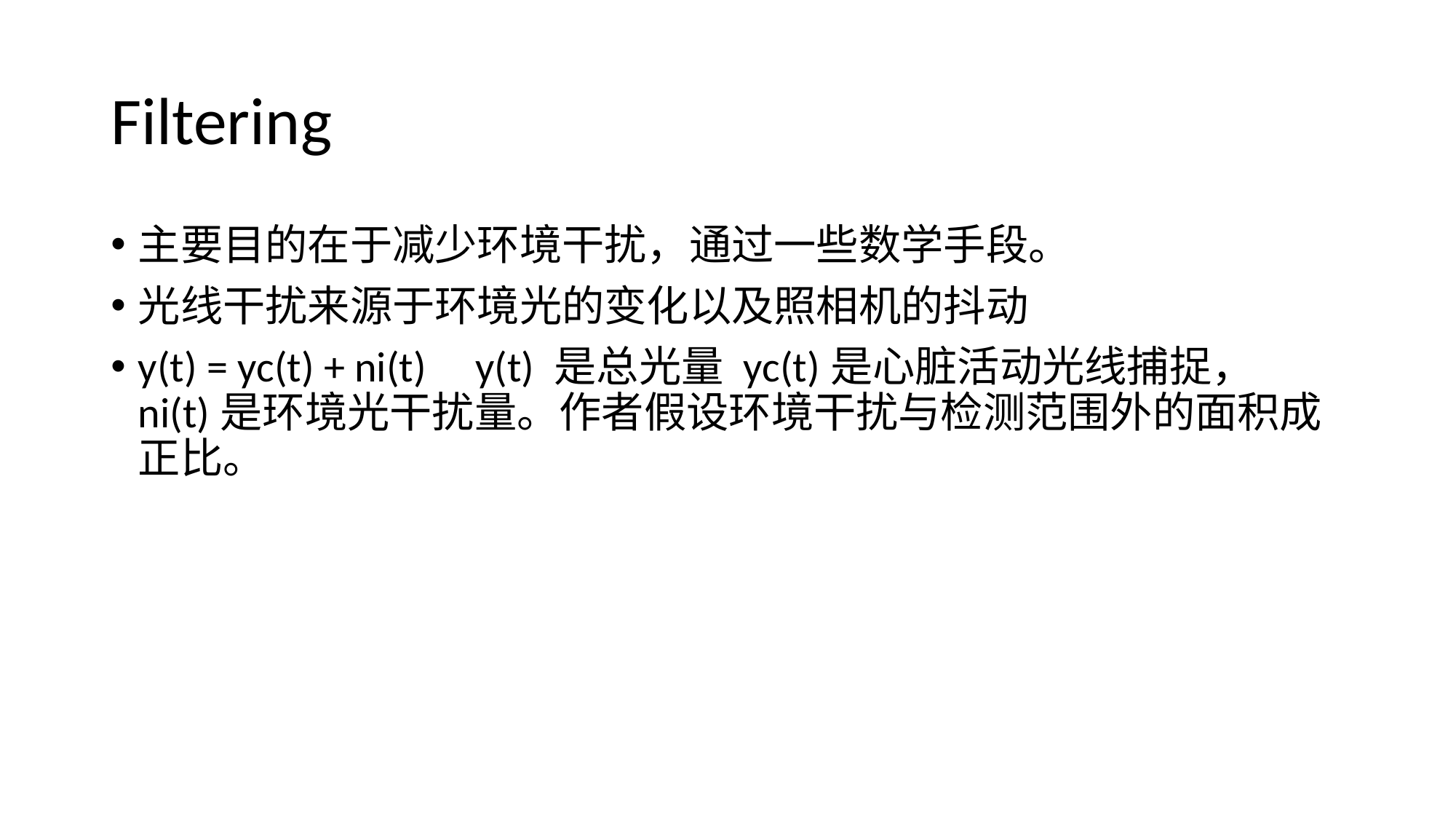

# Filtering
主要目的在于减少环境干扰，通过一些数学手段。
光线干扰来源于环境光的变化以及照相机的抖动
y(t) = yc(t) + ni(t) 	 y(t) 是总光量 yc(t)是心脏活动光线捕捉， ni(t)是环境光干扰量。作者假设环境干扰与检测范围外的面积成正比。